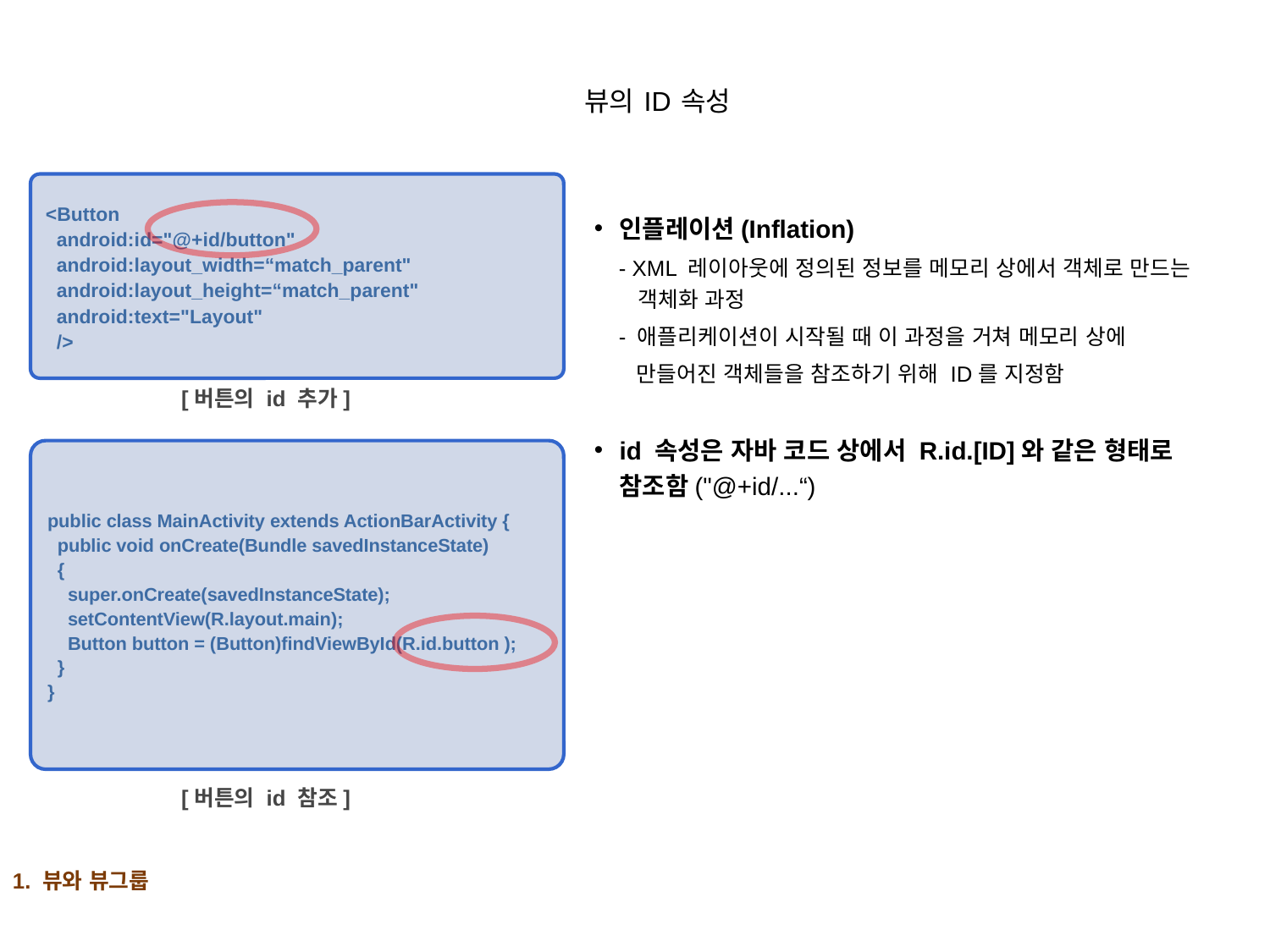

# 뷰의 ID 속성
<Button
  android:id="@+id/button"
  android:layout_width=“match_parent"
  android:layout_height=“match_parent"
  android:text="Layout"
  />
인플레이션(Inflation)
    - XML 레이아웃에 정의된 정보를 메모리 상에서 객체로 만드는
   객체화 과정
    - 애플리케이션이 시작될 때 이 과정을 거쳐 메모리 상에
      만들어진 객체들을 참조하기 위해 ID를 지정함

id 속성은 자바 코드 상에서 R.id.[ID]와 같은 형태로
참조함("@+id/...“)

[버튼의 id 추가]
public class MainActivity extends ActionBarActivity {
  public void onCreate(Bundle savedInstanceState)
  {
    super.onCreate(savedInstanceState);
    setContentView(R.layout.main);
    Button button = (Button)findViewById(R.id.button );
  }
}

[버튼의 id 참조]
1. 뷰와 뷰그룹